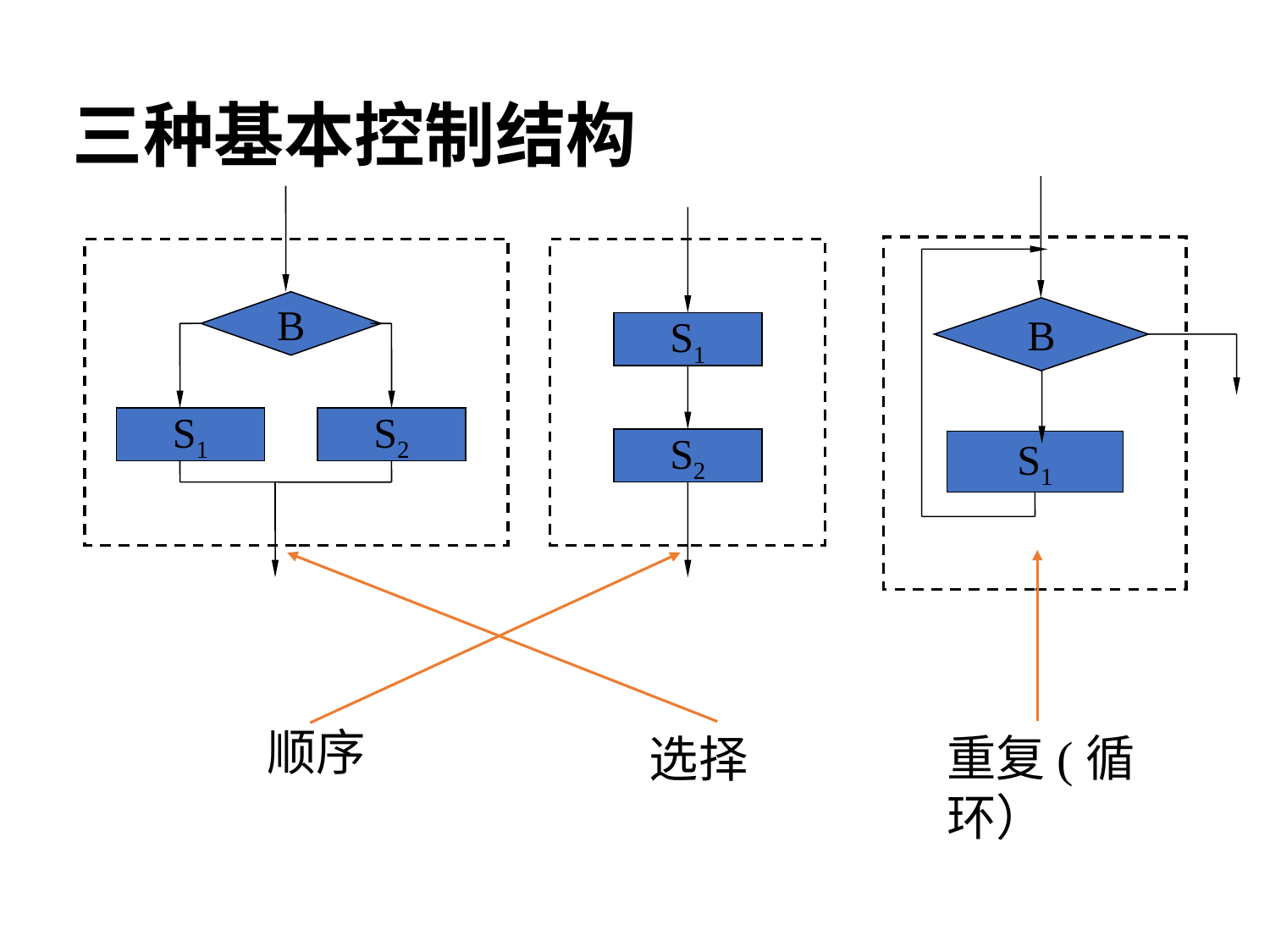

# 三种基本控制结构

B

S1

B

S1
S2

S1

S2

顺序
重复(循环）
选择